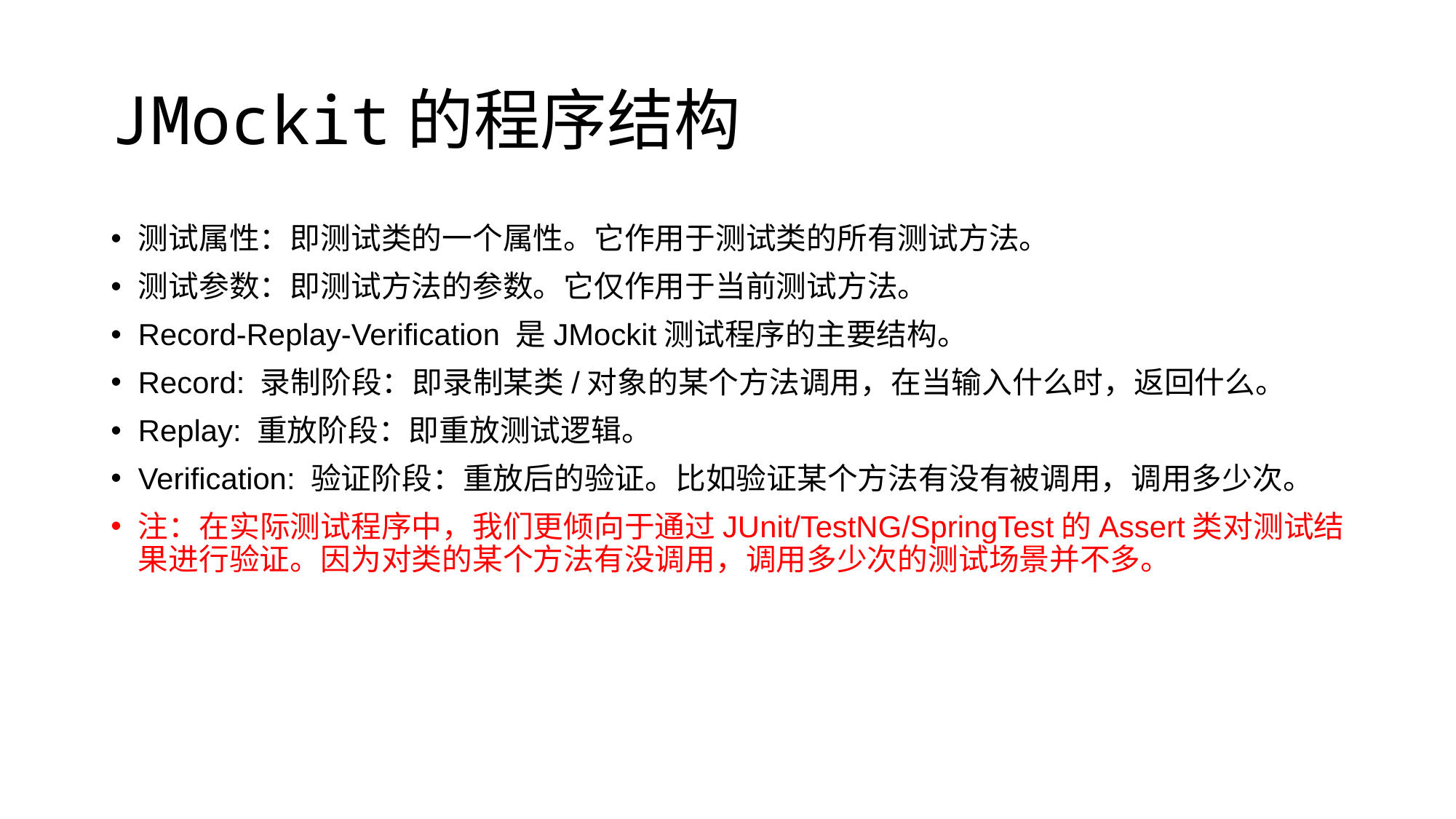

# JMockit的程序结构
测试属性：即测试类的一个属性。它作用于测试类的所有测试方法。
测试参数：即测试方法的参数。它仅作用于当前测试方法。
Record-Replay-Verification 是JMockit测试程序的主要结构。
Record: 录制阶段：即录制某类/对象的某个方法调用，在当输入什么时，返回什么。
Replay: 重放阶段：即重放测试逻辑。
Verification: 验证阶段：重放后的验证。比如验证某个方法有没有被调用，调用多少次。
注：在实际测试程序中，我们更倾向于通过JUnit/TestNG/SpringTest的Assert类对测试结果进行验证。因为对类的某个方法有没调用，调用多少次的测试场景并不多。